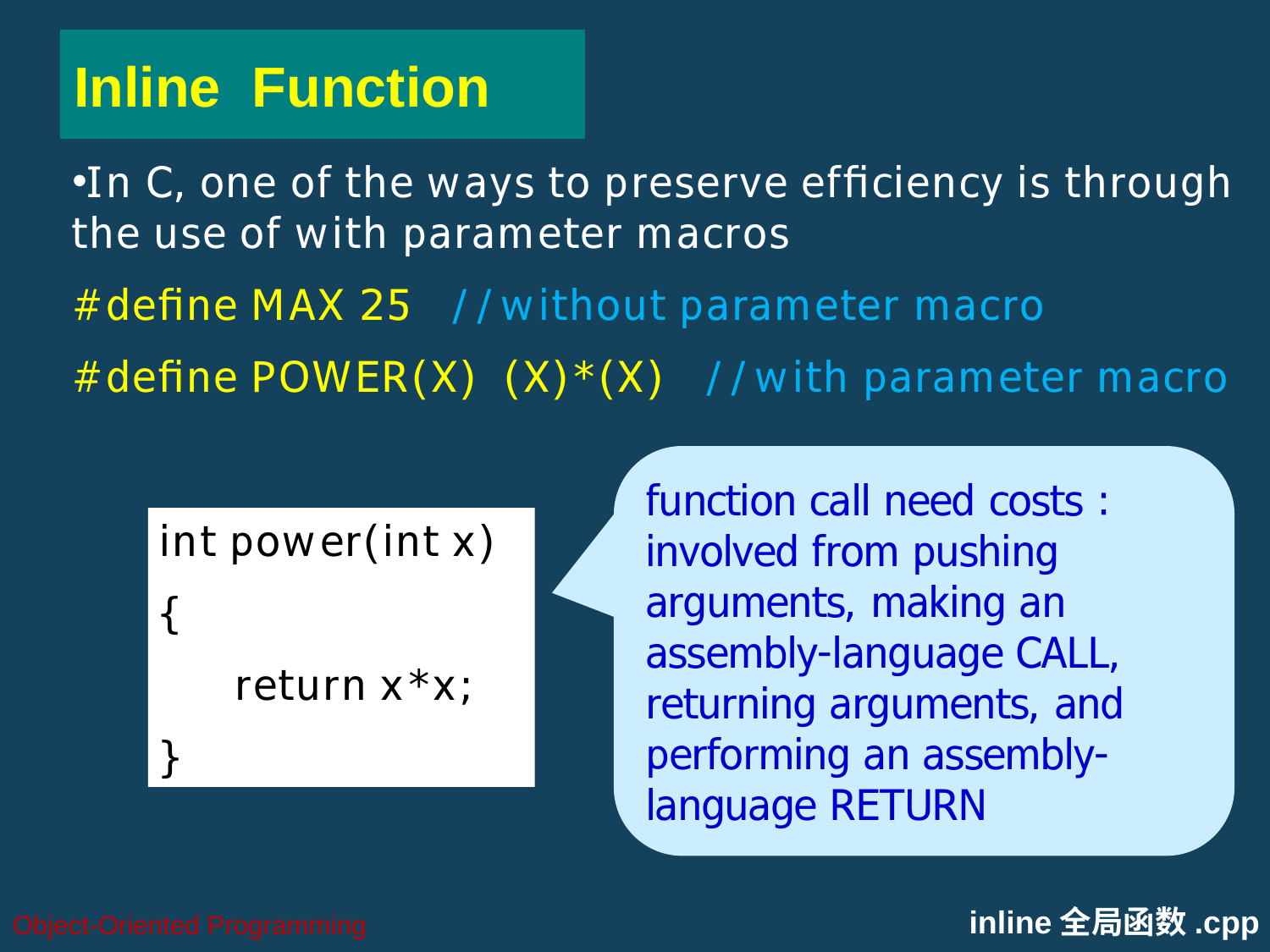

# Inline  Function
In C, one of the ways to preserve efficiency is through the use of with parameter macros
#define MAX 25	//without parameter macro
#define POWER(X)  (X)*(X) 	//with parameter macro
function call need costs : involved from pushing arguments, making an assembly-language CALL, returning arguments, and performing an assembly-language RETURN
int power(int x)
{
      return x*x;
}
inline全局函数.cpp
Object-Oriented Programming